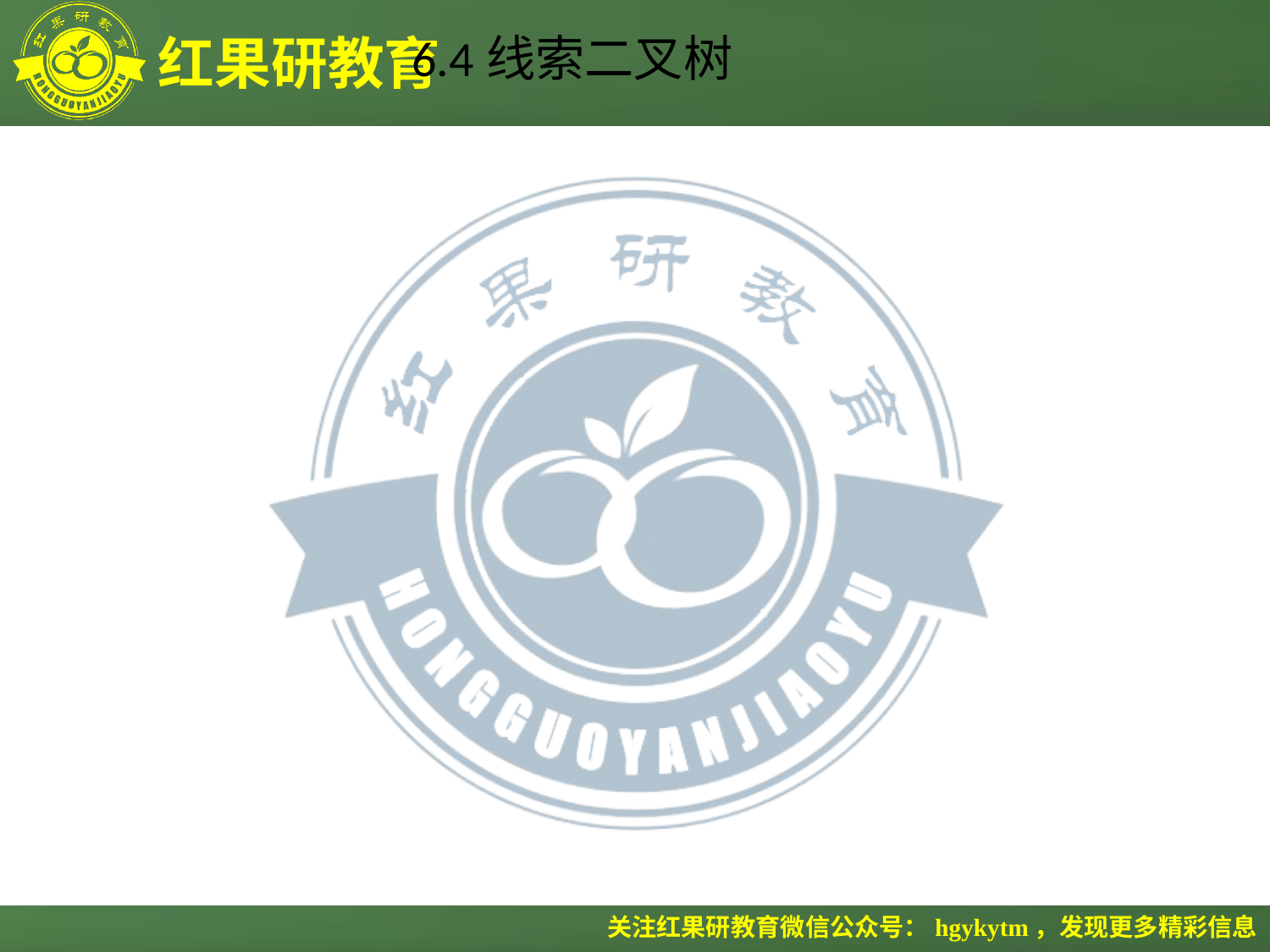

# 6.4线索二叉树
 6.4.1 线索二叉树的定义
   　由上小节可知，按照某种遍历方式对二叉树的结点进行遍历可得到一个线性序列。在该序列中，除第一个结点外，每个结点有且仅有一个直接前驱；除最后一个结点外，每个结点有且仅有一个直接后继。
   　但是，当以二叉链表作为存储结构时，只能得到结点的左、右孩子信息，而不能直接得到结点在某种遍历序列中的前驱和后继结点，这种信息只有在对二叉树遍历的动态过程中得到。